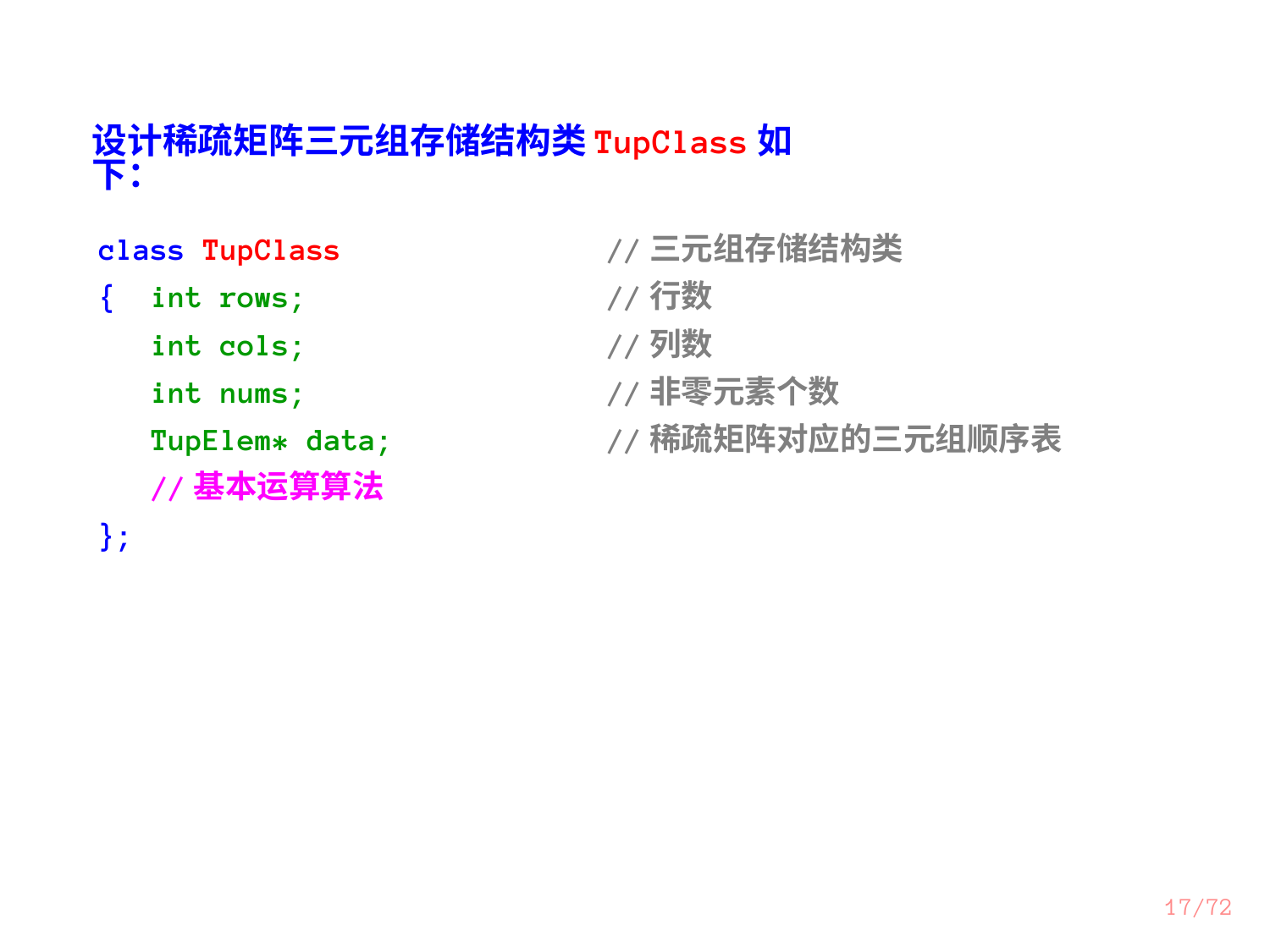

设计稀疏矩阵三元组存储结构类TupClass如下：
class TupClass			//三元组存储结构类
{  int rows;			//行数
   int cols;			//列数
   int nums;			//非零元素个数
   TupElem* data;		//稀疏矩阵对应的三元组顺序表
   //基本运算算法
};
17/72